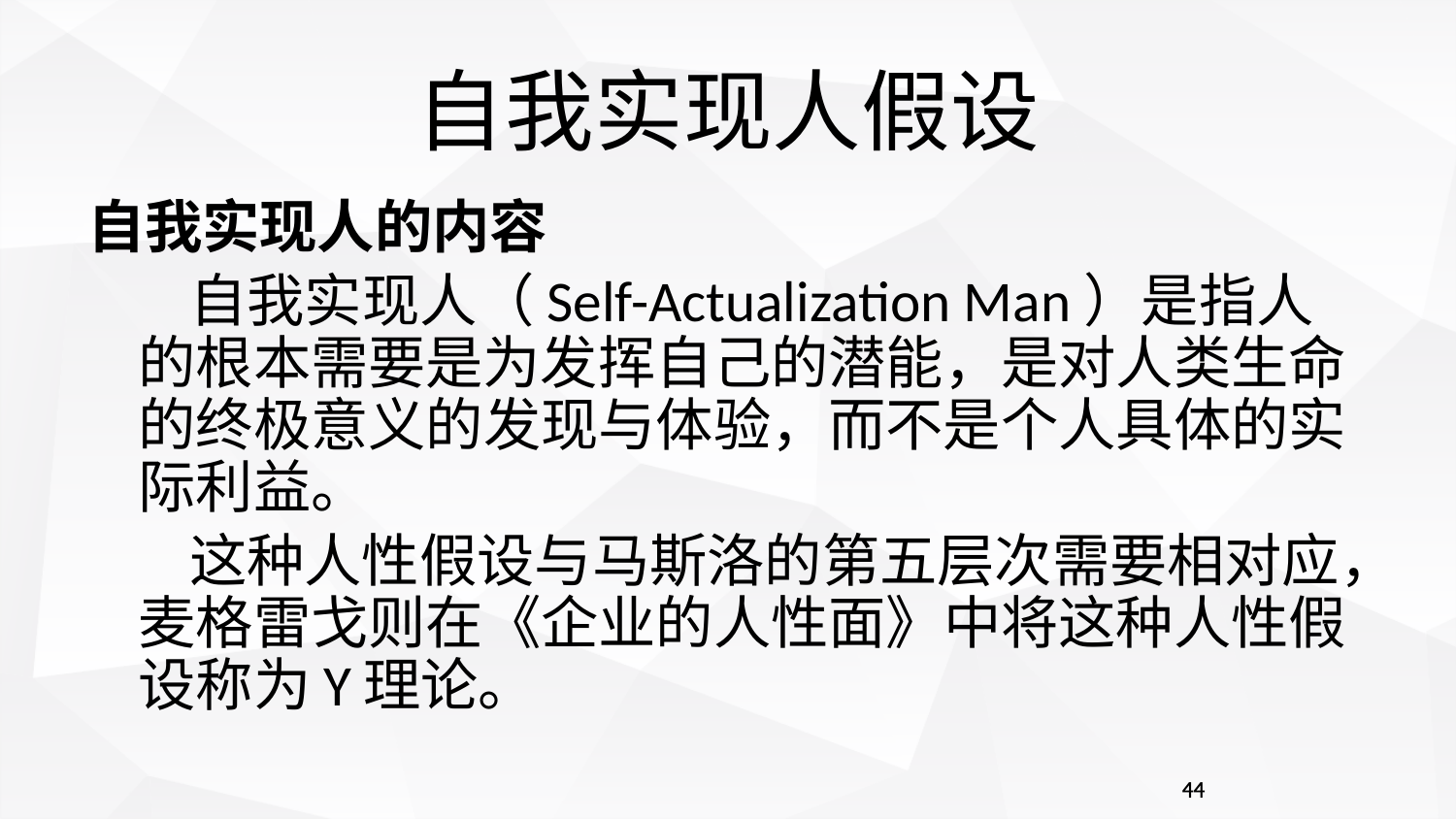

# 自我实现人假设
自我实现人的内容
       自我实现人（Self-Actualization Man）是指人的根本需要是为发挥自己的潜能，是对人类生命的终极意义的发现与体验，而不是个人具体的实际利益。
       这种人性假设与马斯洛的第五层次需要相对应，麦格雷戈则在《企业的人性面》中将这种人性假设称为Y理论。
44